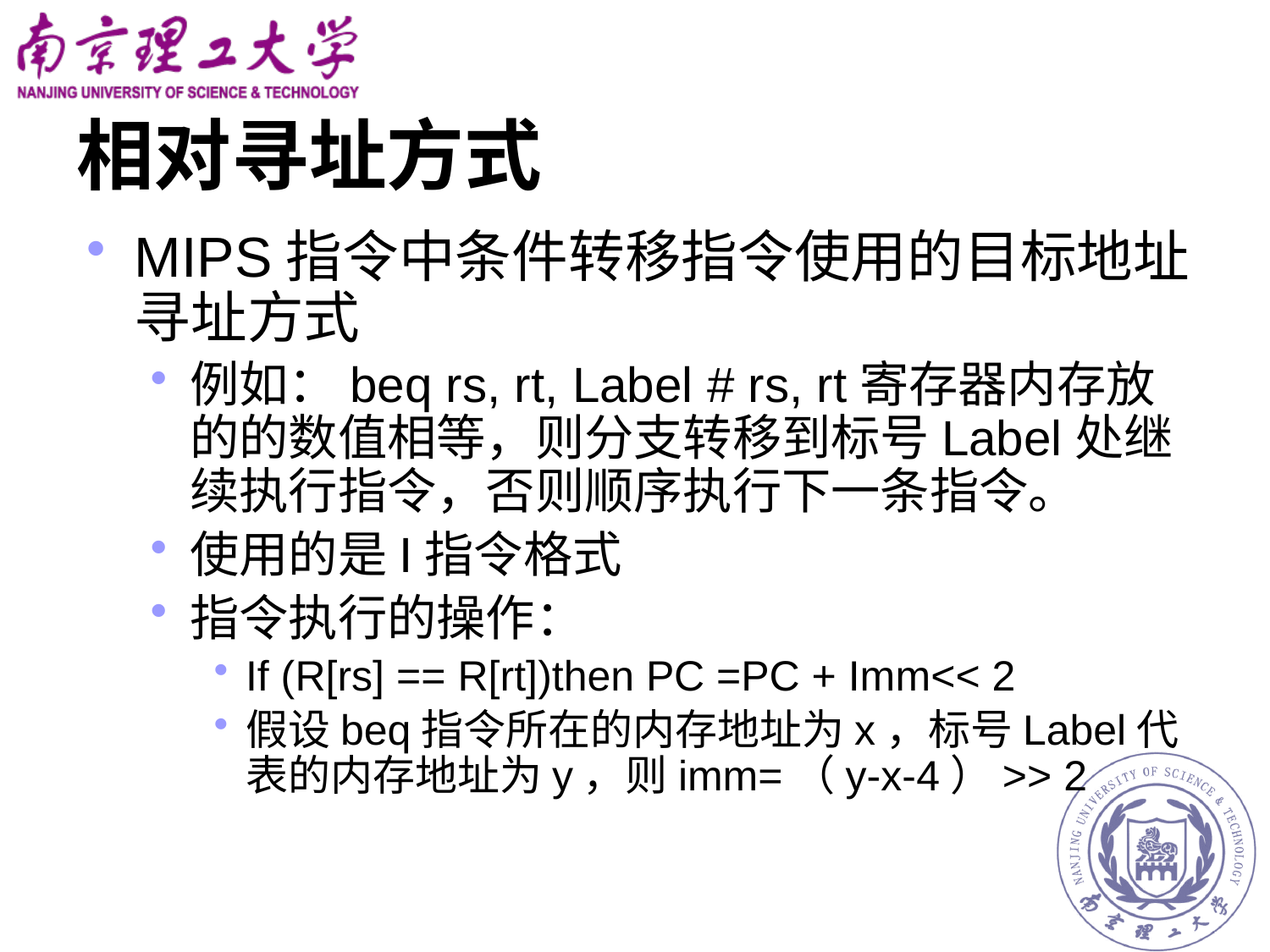

# 相对寻址方式
MIPS指令中条件转移指令使用的目标地址寻址方式
例如：beq rs, rt, Label # rs, rt寄存器内存放的的数值相等，则分支转移到标号Label处继续执行指令，否则顺序执行下一条指令。
使用的是I指令格式
指令执行的操作：
If (R[rs] == R[rt])then PC =PC + Imm<< 2
假设beq指令所在的内存地址为x，标号Label代表的内存地址为y，则imm=（y-x-4）>> 2